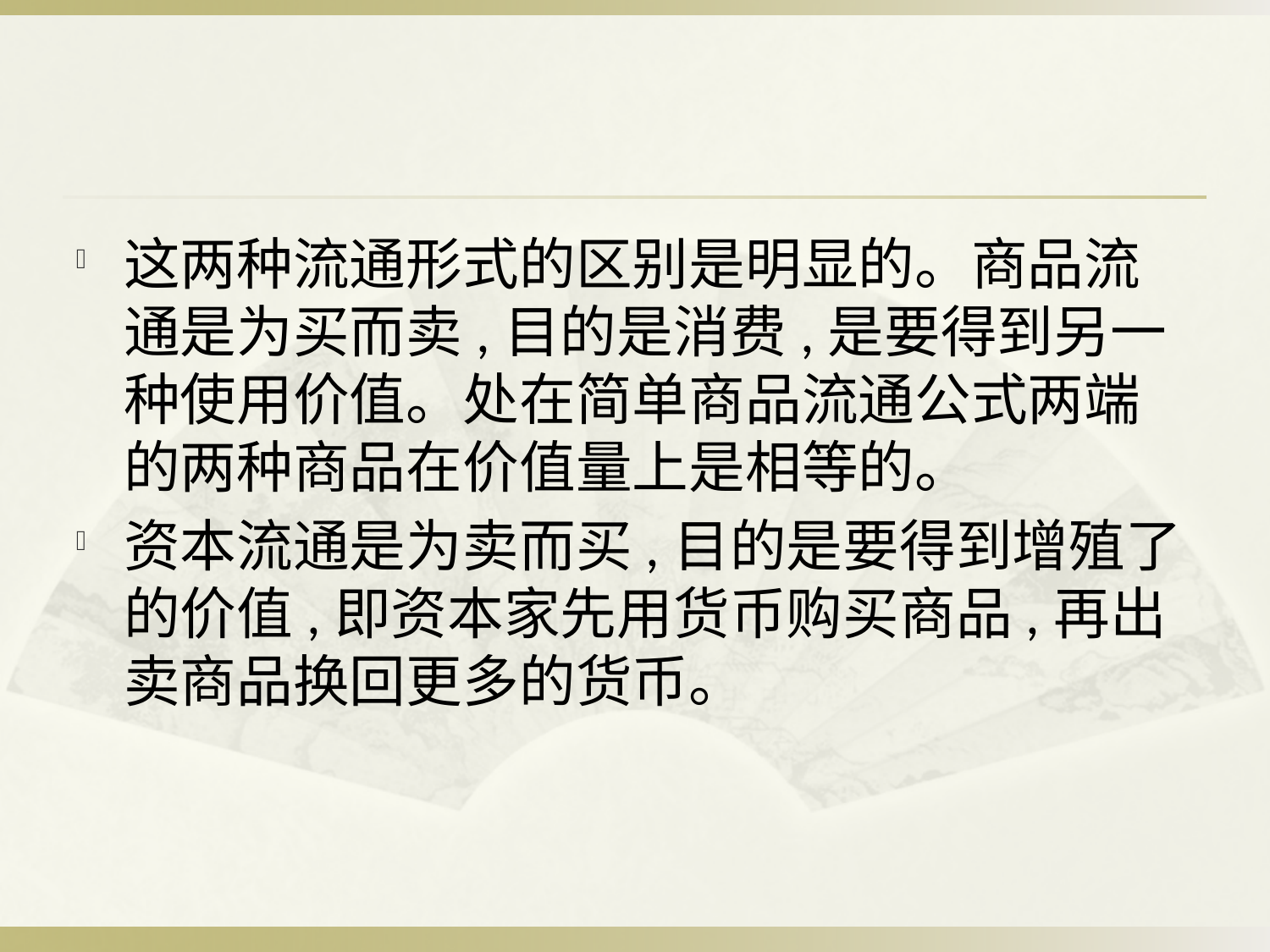

#
这两种流通形式的区别是明显的。商品流通是为买而卖,目的是消费,是要得到另一种使用价值。处在简单商品流通公式两端的两种商品在价值量上是相等的。
资本流通是为卖而买,目的是要得到增殖了的价值,即资本家先用货币购买商品,再出卖商品换回更多的货币。